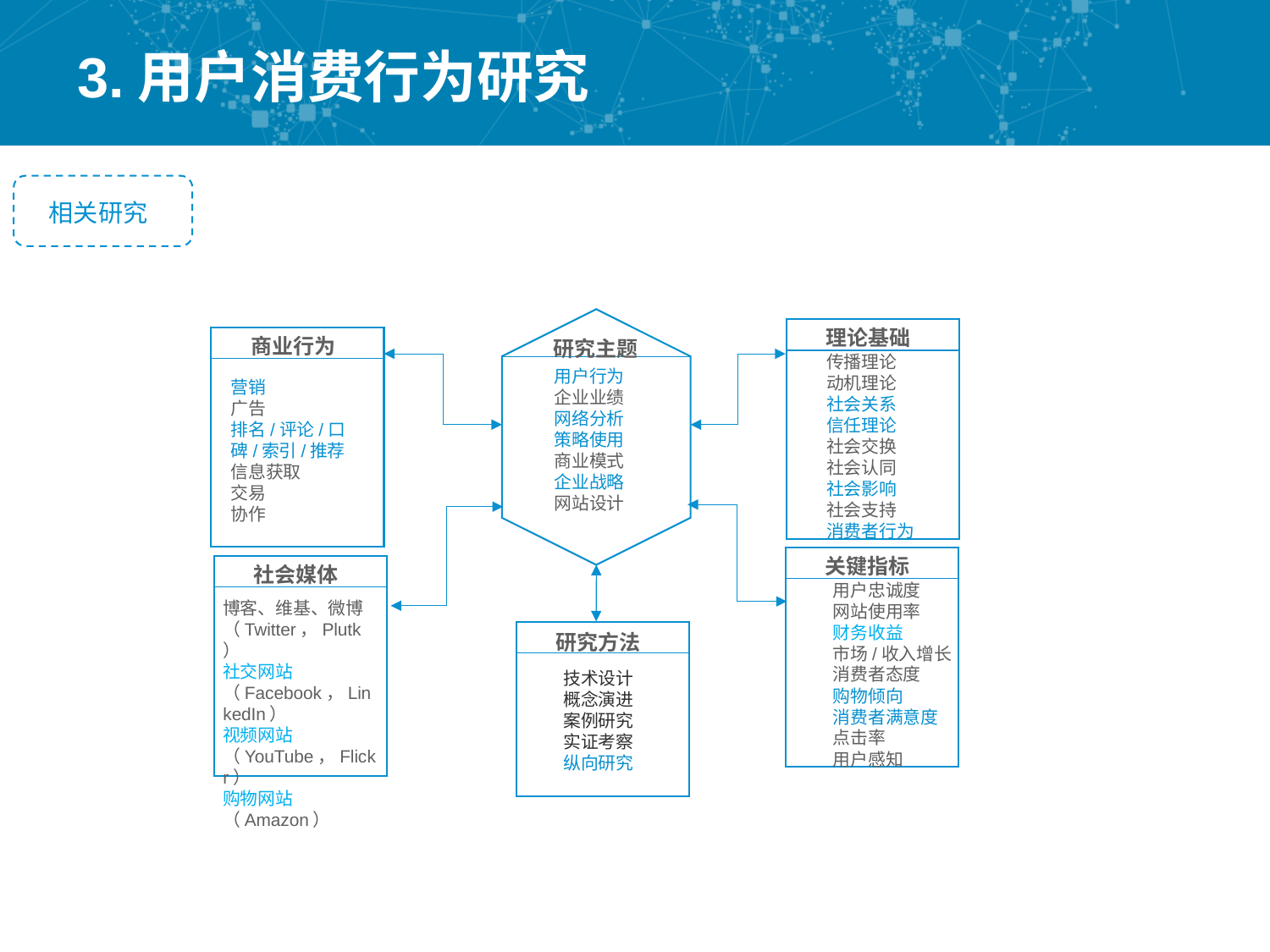

# 3.用户消费行为研究

相关研究
研究主题

理论基础

商业行为

传播理论
动机理论
社会关系
信任理论
社会交换
社会认同
社会影响
社会支持
消费者行为
用户行为
企业业绩
网络分析
策略使用
商业模式
企业战略
网站设计
营销
广告
排名/评论/口碑/索引/推荐
信息获取
交易
协作
关键指标

社会媒体

用户忠诚度
网站使用率
财务收益
市场/收入增长
消费者态度
购物倾向
消费者满意度
点击率
用户感知
博客、维基、微博（Twitter，Plutk）
社交网站（Facebook，LinkedIn）
视频网站（YouTube，Flickr）
购物网站（Amazon）
研究方法

技术设计
概念演进
案例研究
实证考察
纵向研究